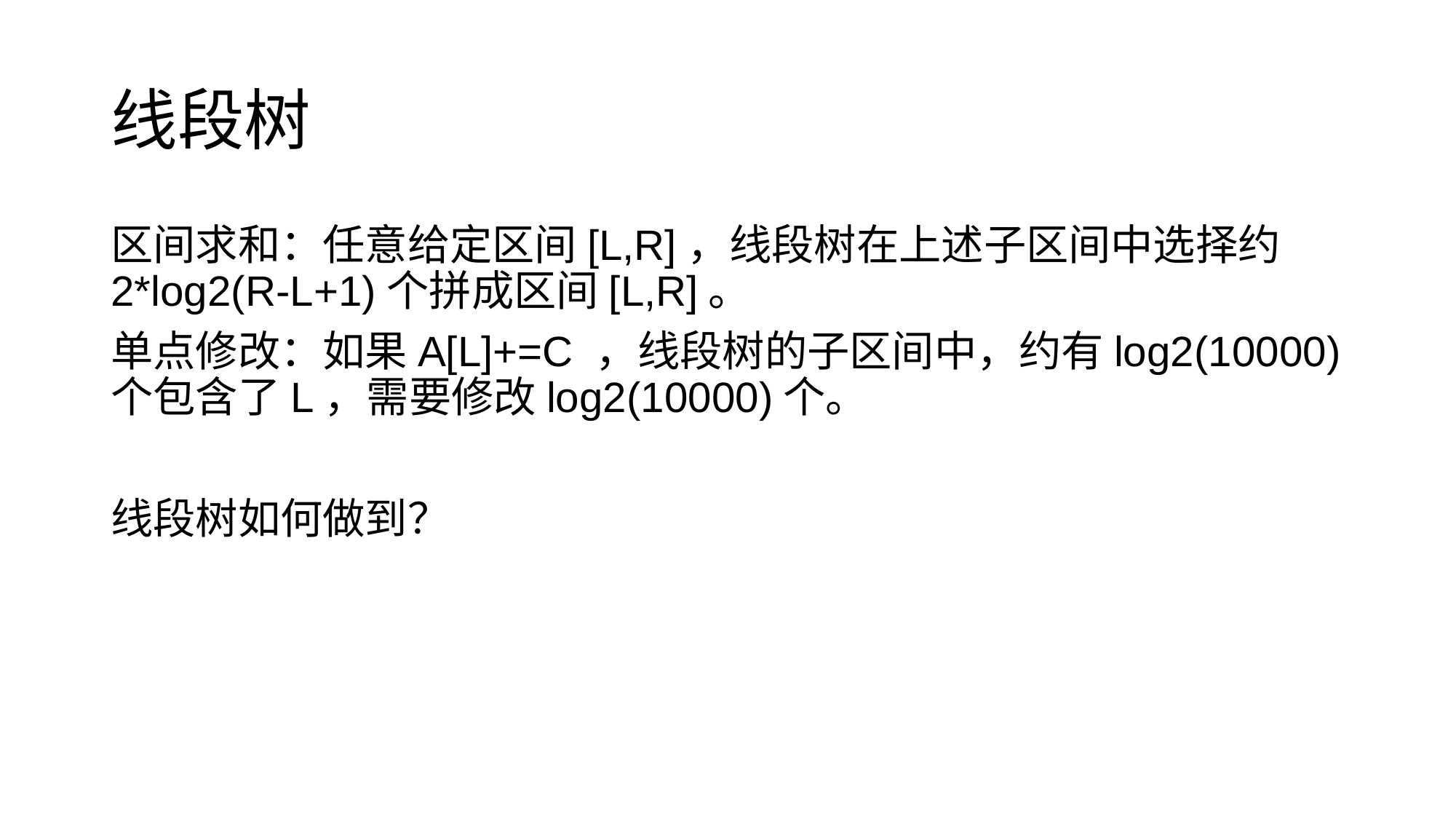

# 线段树
区间求和：任意给定区间[L,R]，线段树在上述子区间中选择约2*log2(R-L+1)个拼成区间[L,R]。
单点修改：如果A[L]+=C ，线段树的子区间中，约有log2(10000)个包含了L，需要修改log2(10000)个。

线段树如何做到？